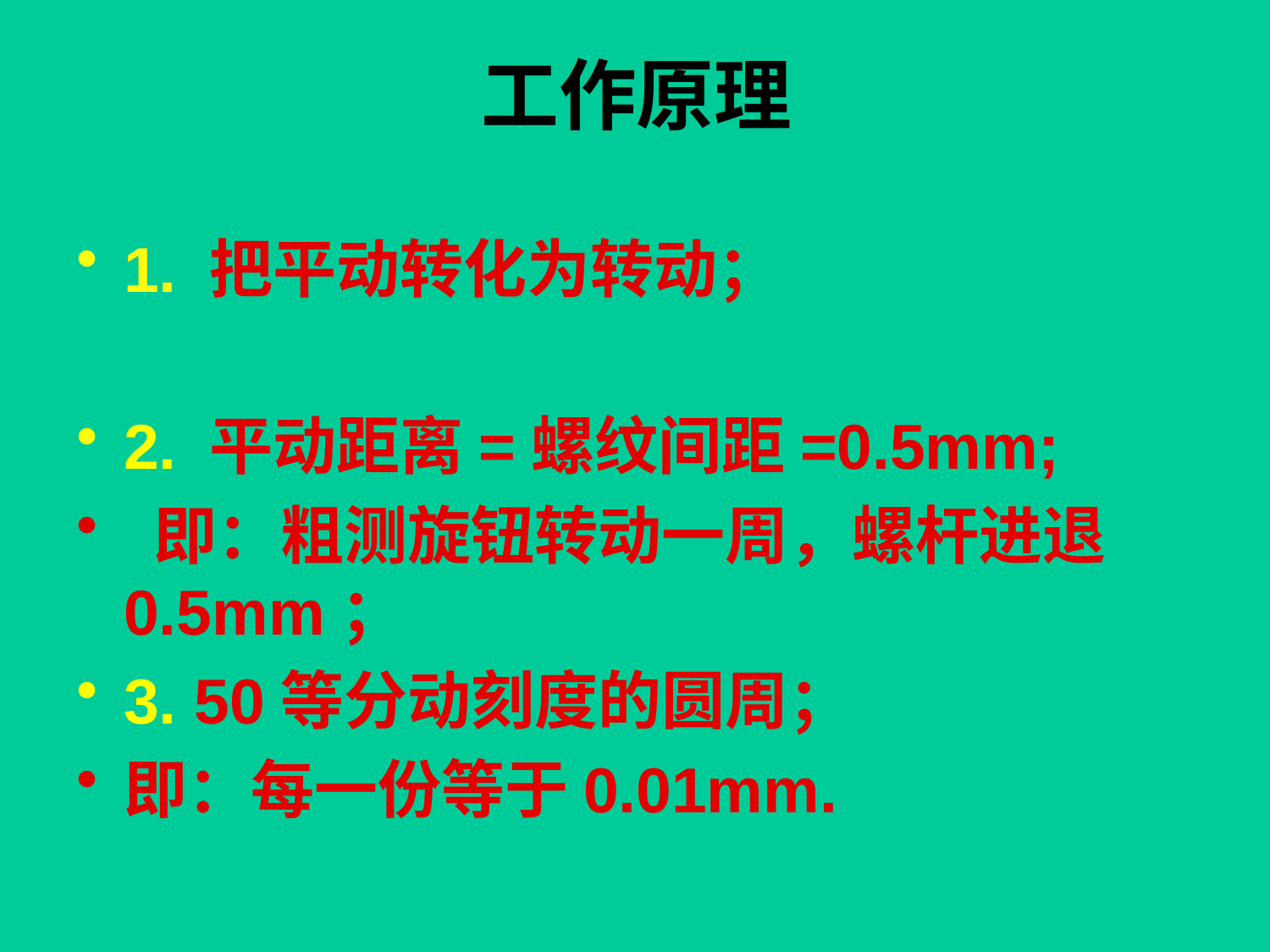

# 工作原理
1. 把平动转化为转动；

2. 平动距离=螺纹间距=0.5mm;
 即：粗测旋钮转动一周，螺杆进退0.5mm；
3. 50等分动刻度的圆周；
即：每一份等于0.01mm.